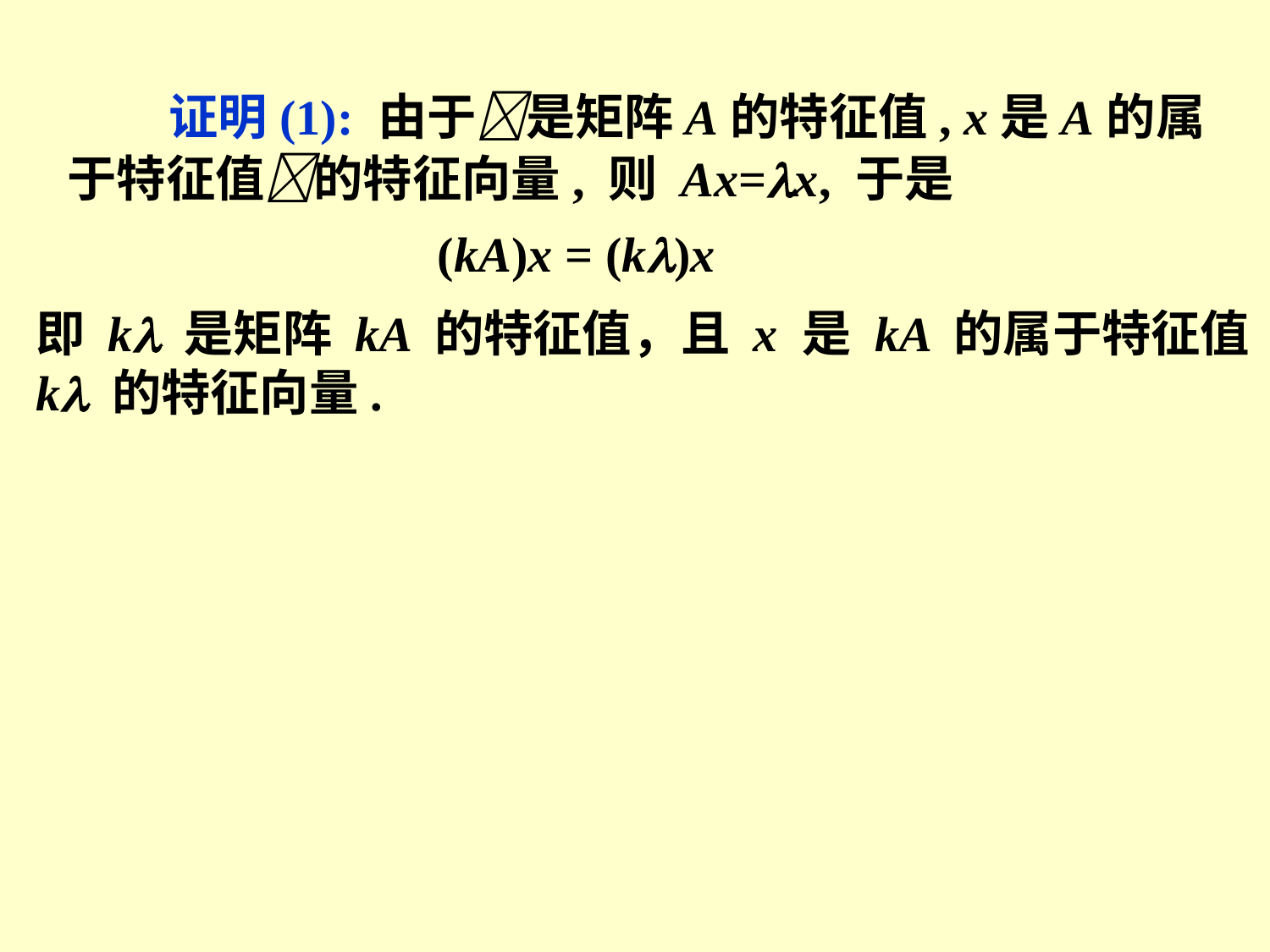

证明(1): 由于λ是矩阵A的特征值, x是A的属于特征值λ的特征向量, 则 Ax=λx, 于是
(kA)x = (kλ)x
即 kλ 是矩阵 kA 的特征值，且 x 是 kA 的属于特征值
kλ 的特征向量.